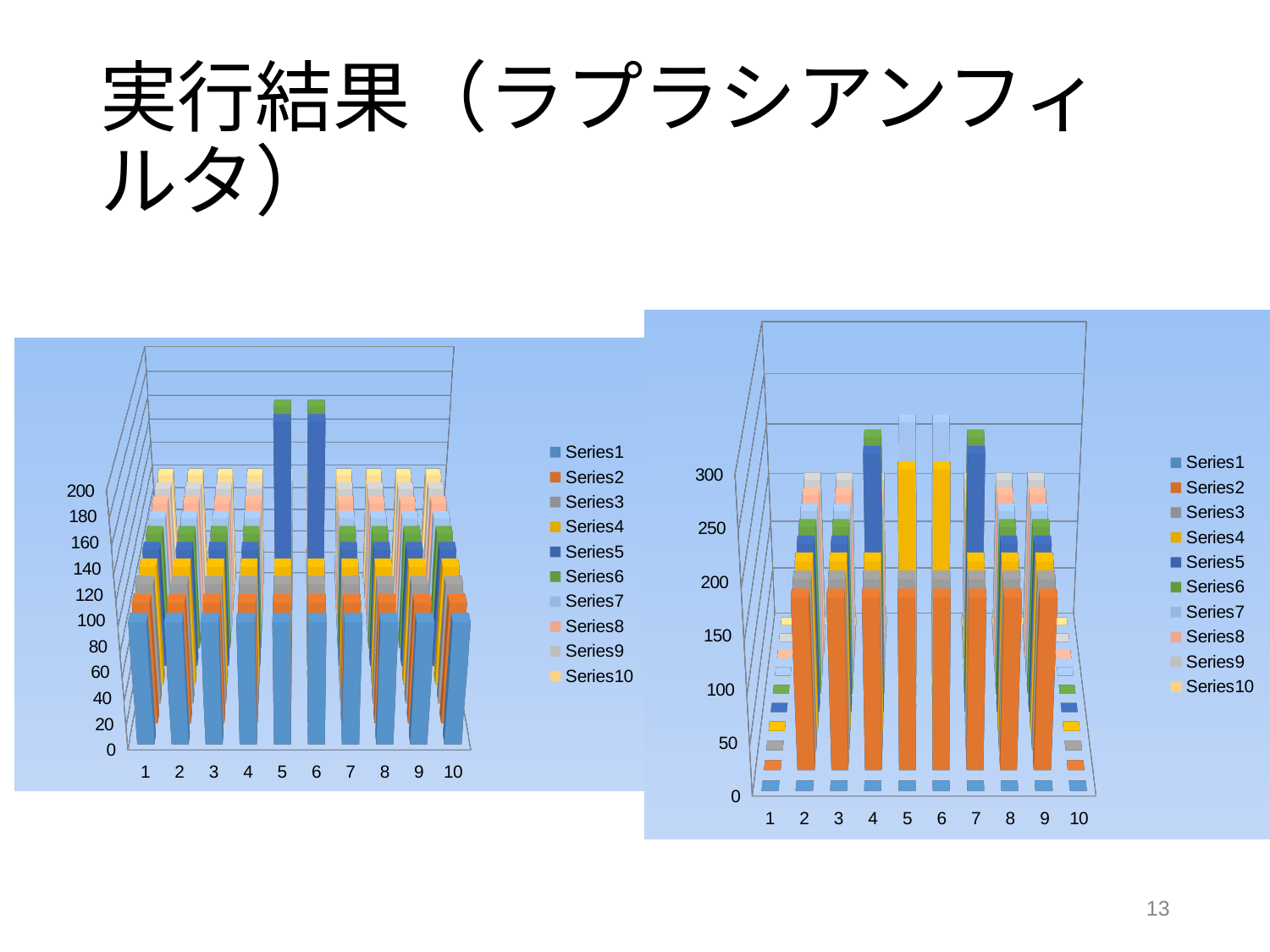

# 実行結果（ラプラシアンフィルタ）

[unsupported chart]

[unsupported chart]

13